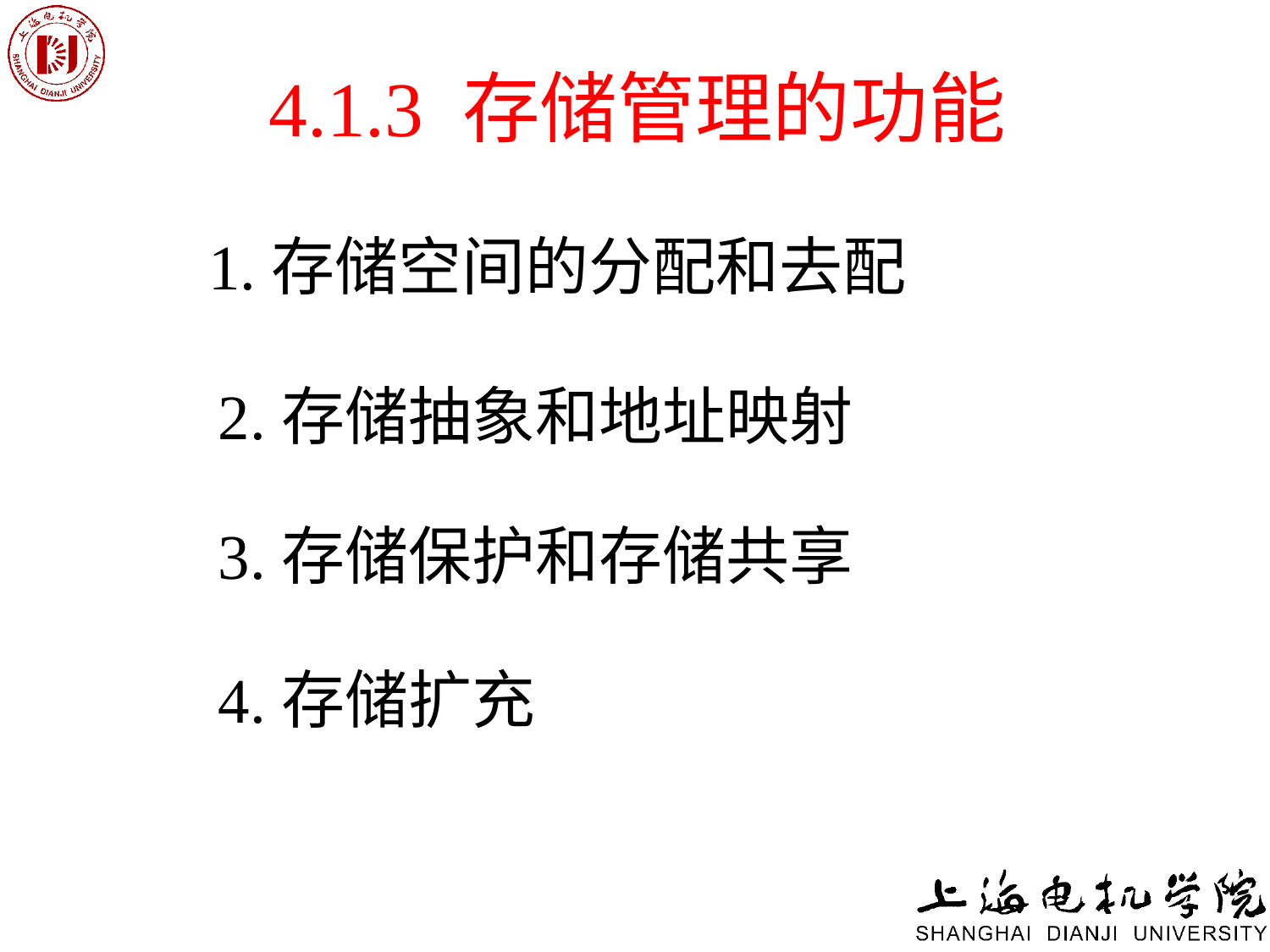

# 4.1.3 存储管理的功能
       1.存储空间的分配和去配
       2.存储抽象和地址映射
       3.存储保护和存储共享
       4.存储扩充